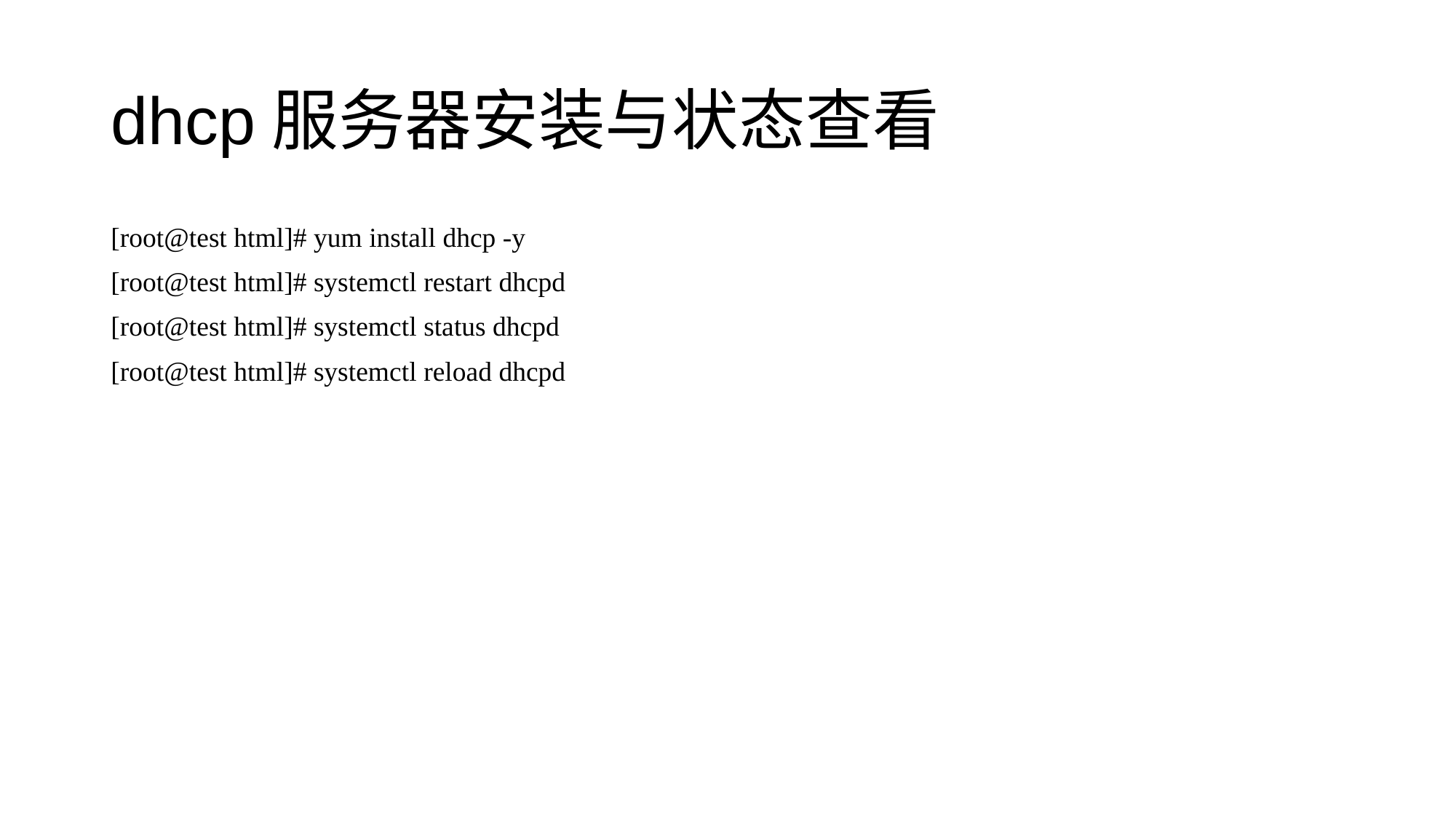

# dhcp服务器安装与状态查看
[root@test html]# yum install dhcp -y
[root@test html]# systemctl restart dhcpd
[root@test html]# systemctl status dhcpd
[root@test html]# systemctl reload dhcpd